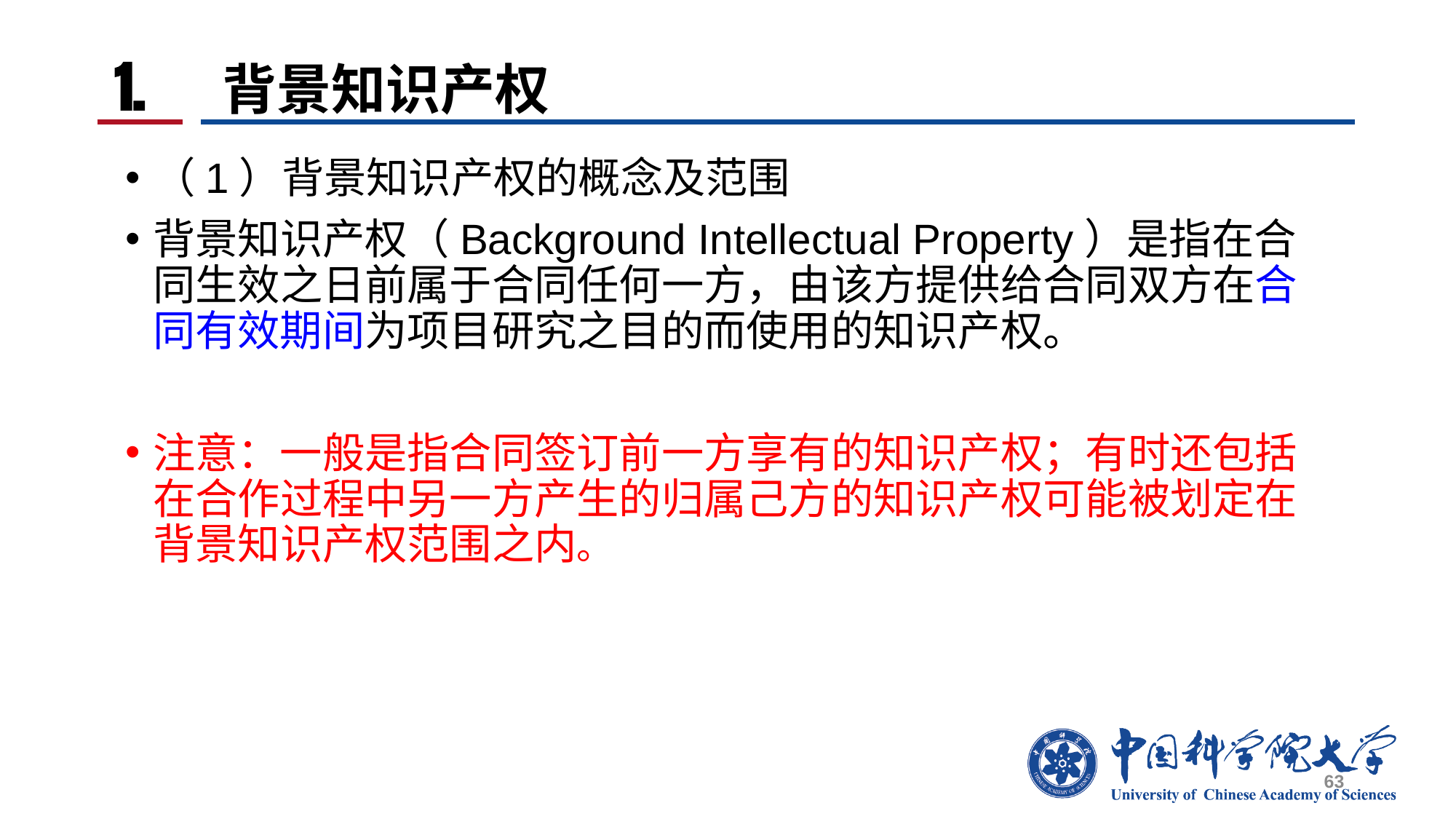

63
# 1.     背景知识产权
（1）背景知识产权的概念及范围
背景知识产权（Background Intellectual Property）是指在合同生效之日前属于合同任何一方，由该方提供给合同双方在合同有效期间为项目研究之目的而使用的知识产权。

注意：一般是指合同签订前一方享有的知识产权；有时还包括在合作过程中另一方产生的归属己方的知识产权可能被划定在背景知识产权范围之内。